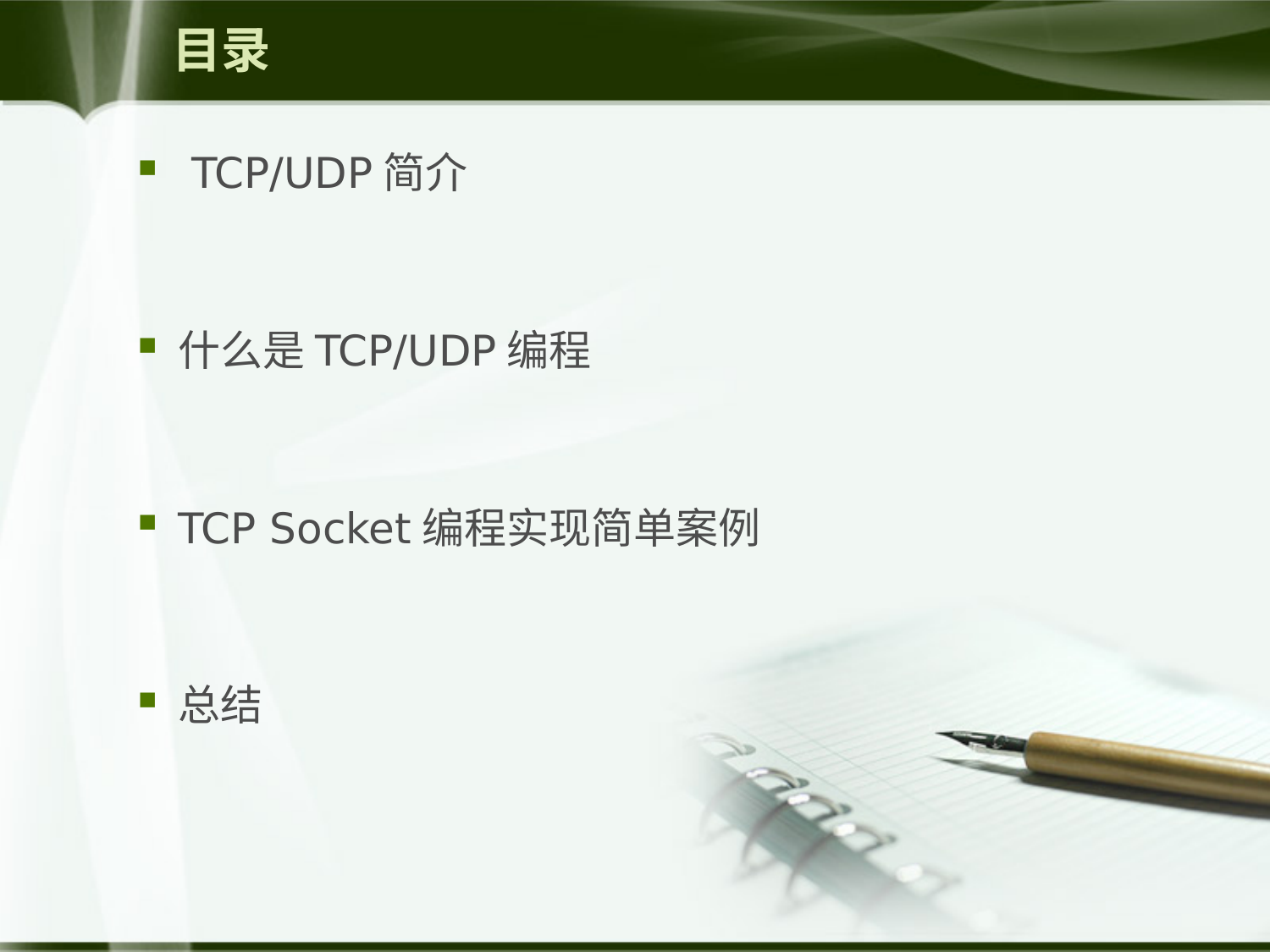

目录

 TCP/UDP简介

什么是TCP/UDP编程

TCP Socket编程实现简单案例

总结
#